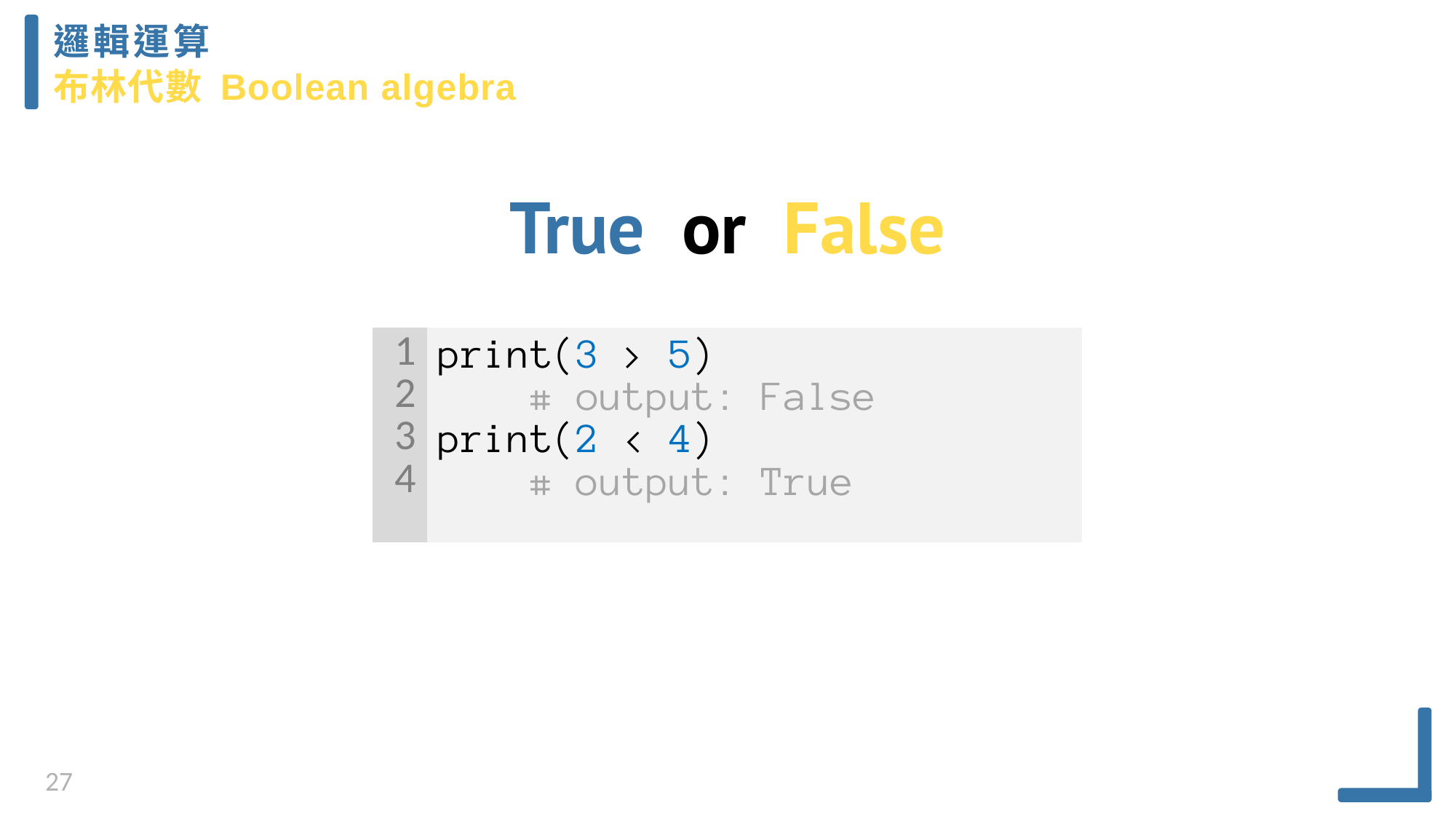

邏輯運算
布林代數 Boolean algebra
# True  or  False
| 1 234 | print(3 > 5) # output: False print(2 < 4) # output: True |
| --- | --- |

27